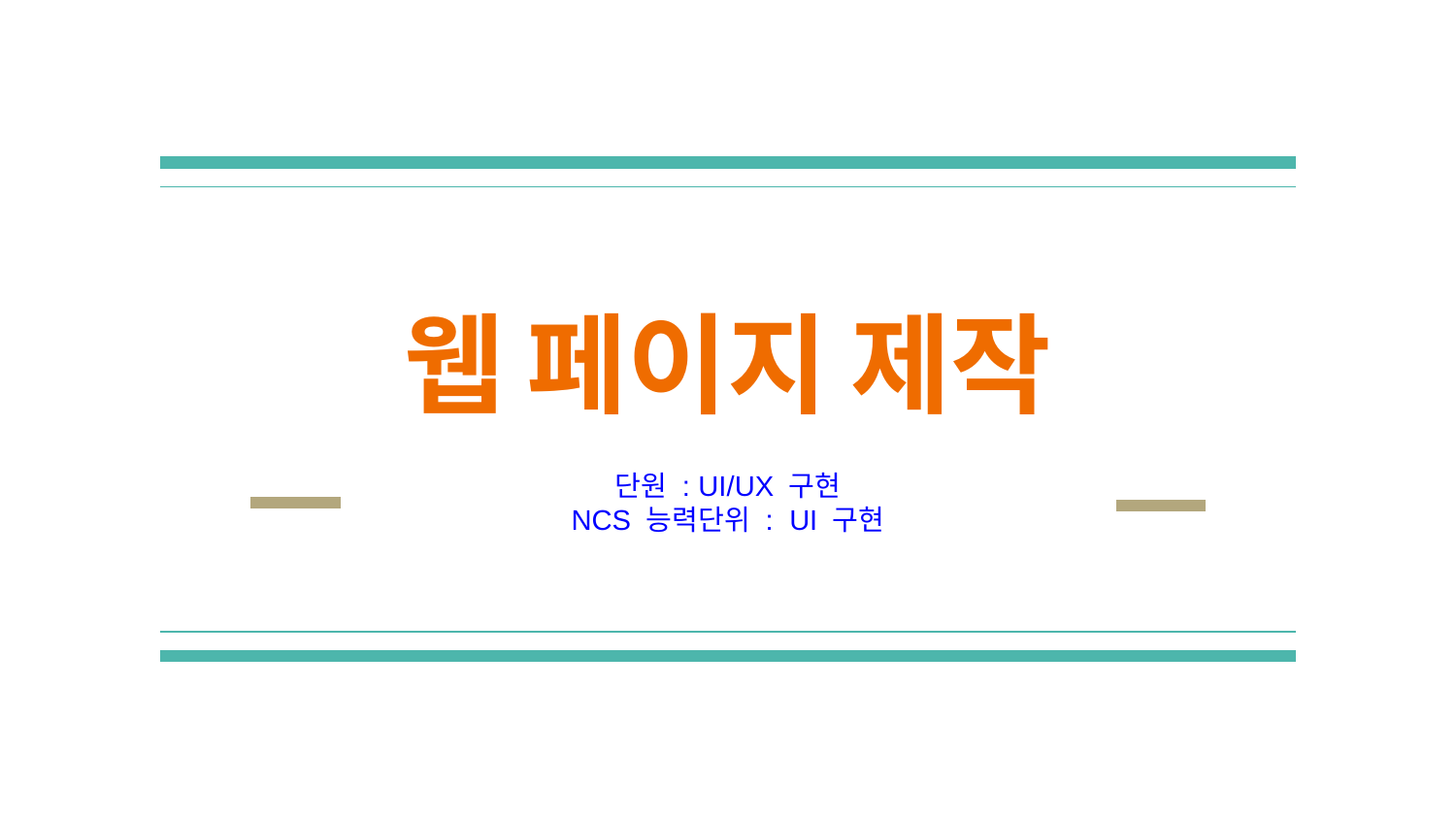

# 웹 페이지 제작
단원 : UI/UX 구현
NCS 능력단위 :  UI 구현